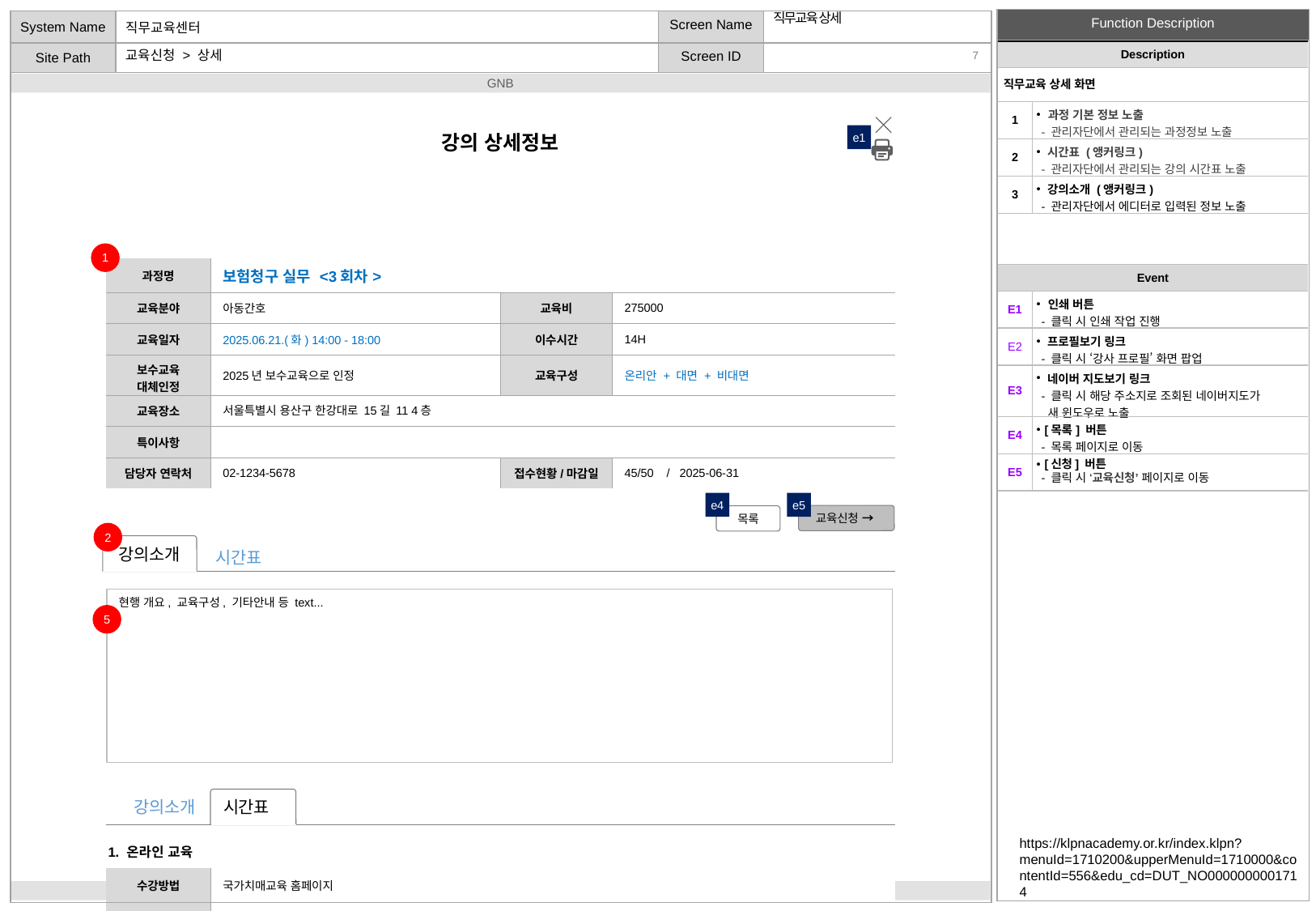

[07.04 수정]
띠 배너 삭제
1번 영역에 장소 정보 추가
시간표 영역에서 ＇현장실습’ 영역 삭제

[07.09]
- 교육기간 -> 교육일자 로 변경
- 이수시간: 14:00 -> 14H 로 변경
- 특기사항 -> ‘특이사항’으,로 변경

시간표  탭 > 1. 온라인 교육 영역
- 교육기간 -> 수강기간 으로 변경
- 총 교육시간 -> 이수시간 으로 변경
- 총 교육시간: 18시간00분 -> 18H 로 변경
시간: 60분 -> ‘1H’  로 변경

시간표  탭 > 2. 대면, 비대면(Zoom) 교육
교육기간 -> 교육일자 로 변경
- 총 교육시간 -> 이수시간 으로 변경
- 이수시간: 14:00 -> 14H 로 변경

직무교육 상세
| Description |  |
| --- | --- |
| 직무교육 상세 화면 |  |
| 1 | 과정 기본 정보 노출 - 관리자단에서 관리되는 과정정보 노출 |
| 2 | 시간표 (앵커링크) - 관리자단에서 관리되는 강의 시간표 노출 |
| 3 | 강의소개 (앵커링크) - 관리자단에서 에디터로 입력된 정보 노출 |

# 교육신청 > 상세

강의 상세정보
e1

1
| 과정명 | 보험청구 실무 <3회차> |  |  |
| --- | --- | --- | --- |
| 교육분야 | 아동간호 | 교육비 | 275000 |
| 교육일자 | 2025.06.21.(화) 14:00 - 18:00 | 이수시간 | 14H |
| 보수교육 대체인정 | 2025년 보수교육으로 인정 | 교육구성 | 온리안 + 대면 + 비대면 |
| 교육장소 | 서울특별시 용산구 한강대로 15길 11 4층 |  |  |
| 특이사항 |  |  |  |
| 담당자 연락처 | 02-1234-5678 | 접수현황/마감일 | 45/50 / 2025-06-31 |
| Event |  |
| --- | --- |
| E1 | 인쇄 버튼 - 클릭 시 인쇄 작업 진행 |
| E2 | 프로필보기 링크 - 클릭 시 ‘강사 프로필’ 화면 팝업 |
| E3 | 네이버 지도보기 링크 - 클릭 시 해당 주소지로 조회된 네이버지도가 새 윈도우로 노출 |
| E4 | [목록] 버튼 - 목록 페이지로 이동 |
| E5 | [신청] 버튼 - 클릭 시 ‘교육신청’ 페이지로 이동 |
e4
e5
교육신청 →
목록
2
강의소개
시간표
현행 개요, 교육구성, 기타안내 등 text...
5

강의소개      시간표
https://klpnacademy.or.kr/index.klpn?menuId=1710200&upperMenuId=1710000&contentId=556&edu_cd=DUT_NO0000000001714
1. 온라인 교육
| 수강방법 | 국가치매교육 홈페이지 |
| --- | --- |
| 수강기간 | 대면교육일로 부터 2주간 |
| 이수시간 | 18H |
| 구성 | 교육내용 | 시간 | 강사정보 |  |
| --- | --- | --- | --- | --- |
| 치매파트너교육 | 5개 드라마식 영상 | 1H | 이순신 | 프로필보기 |
| 공통교육 | 노인에 대한 이해 | 1H | 이순신 | 프로필보기 |
|  | 노인 학대 예방 | 1H | 이순신 | 프로필보기 |
|  | 국외치매 정책 | 1H | 김좌진 | 프로필보기 |
e2
2. 대면, 비대면(Zoom) 교육
| 수강방법 | 대면교육: 교육 참석하여 수강 비태면 ZOOM교육: 스마트폰, PC 등으로 접속하여 실시간 수강 (상세방법 안내 예정) |
| --- | --- |
| 교육일자 | 2025.09.20(토) ~ 2025.11.02(일) |
| 이수시간 | 대면 24H, 비대면(ZOOM) 32H |
| 교육장소 | 서울특별시 용산구 한강대로 15길 11 4층 |
e3
 네이버 지도보기

| 순서 | 일자 | 교육방식 | 과목명 | 시간표 |  | 강사정보 |  |
| --- | --- | --- | --- | --- | --- | --- | --- |
| 1일차 | 09.20.(토) | 대면교육 부산시간호조무사회 교육관 | 선험국의 치매케어 발달 과정과 국내현황 | 1교시 | 09시00분~10시00분 | 이순신 | 프로필 |
|  |  |  | text... | 2교시 | 10시00분~11시00분 | 이순신 | 프로필 |
| : | : | : | : | : | : | : | : |
| 7일차 | 11.02.(일) | 비대면 ZOOM교육 | text... | 1교시 | 09시00분~10시00분 | 이순신 | 프로필 |
|  |  | 비대면 ZOOM교육 | text... | 2교시 | 10시00분~11시00분 | 김좌진 | 프로필 |
|  |  | 비대면 ZOOM교육 | text... | 3교시 | 11시00분~12시00분 | 김좌진 | 프로필 |